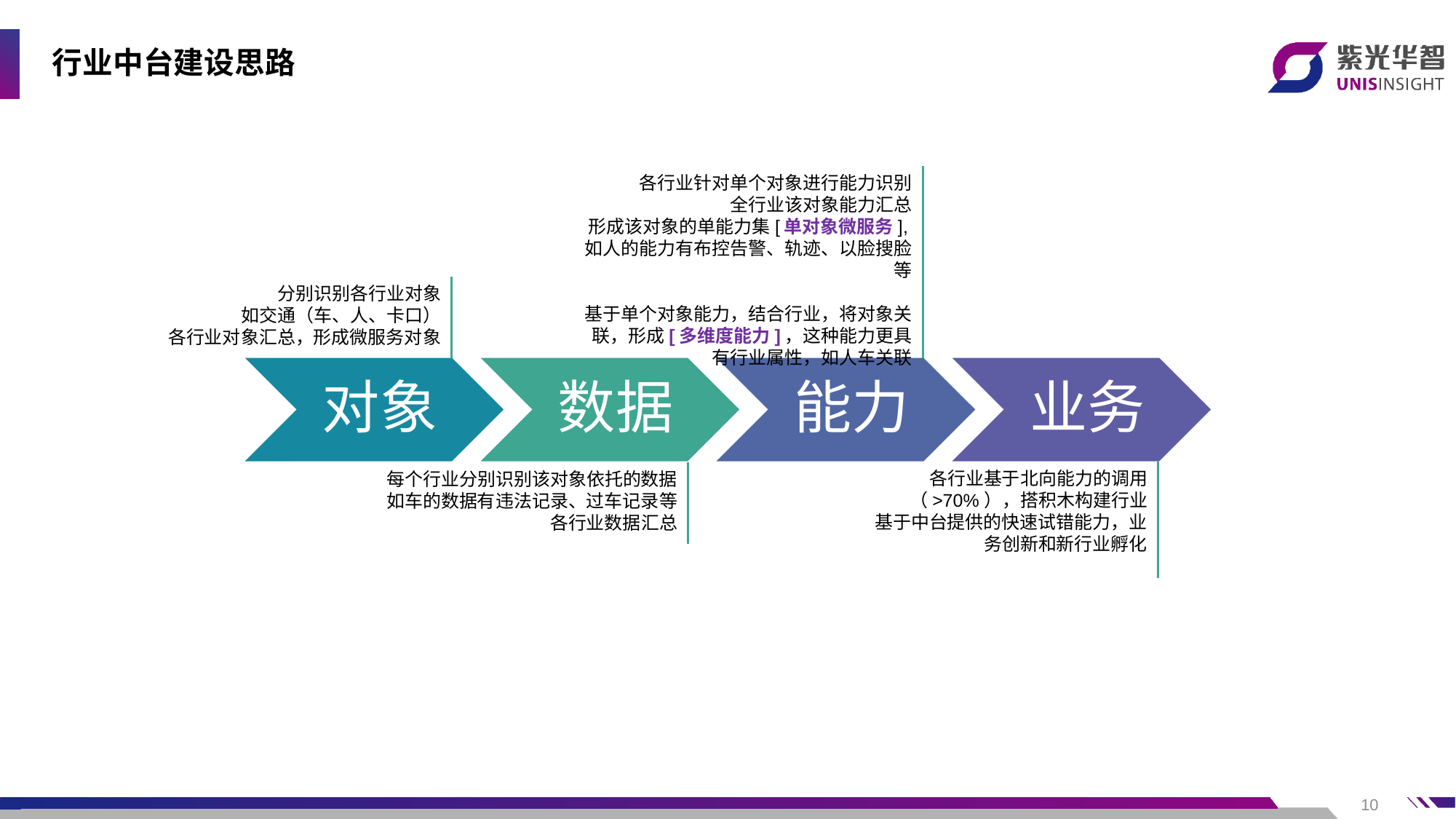

# 行业中台建设思路
对象
数据
能力
业务
各行业针对单个对象进行能力识别
全行业该对象能力汇总
形成该对象的单能力集[单对象微服务],如人的能力有布控告警、轨迹、以脸搜脸等

基于单个对象能力，结合行业，将对象关联，形成[多维度能力]，这种能力更具有行业属性，如人车关联
分别识别各行业对象
如交通（车、人、卡口）
各行业对象汇总，形成微服务对象

各行业基于北向能力的调用（>70%），搭积木构建行业
基于中台提供的快速试错能力，业务创新和新行业孵化
每个行业分别识别该对象依托的数据
如车的数据有违法记录、过车记录等
各行业数据汇总